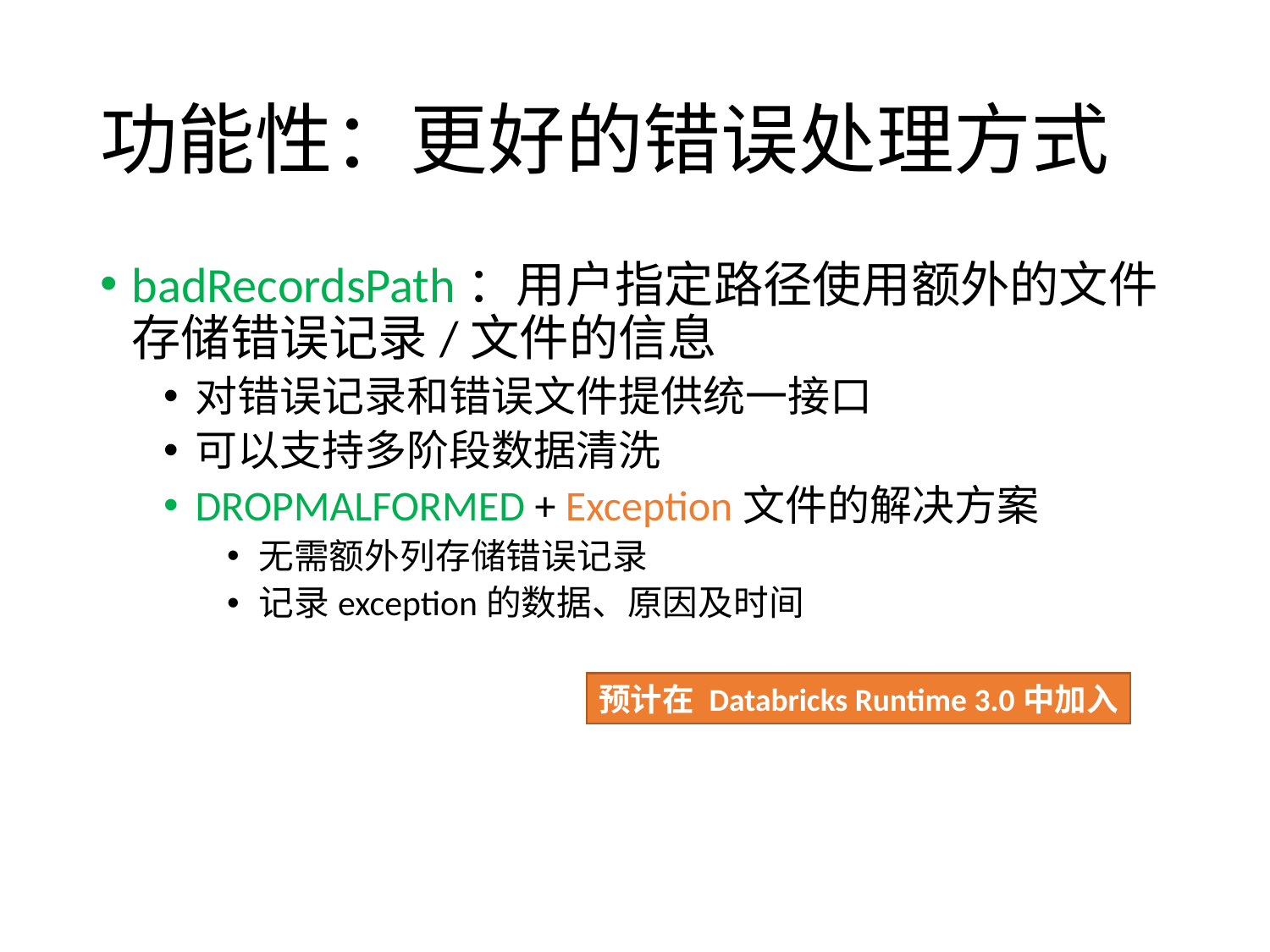

# 功能性：更好的错误处理方式
badRecordsPath：用户指定路径使用额外的文件存储错误记录/文件的信息
对错误记录和错误文件提供统一接口
可以支持多阶段数据清洗
DROPMALFORMED + Exception文件的解决方案
无需额外列存储错误记录
记录exception的数据、原因及时间
预计在 Databricks Runtime 3.0中加入